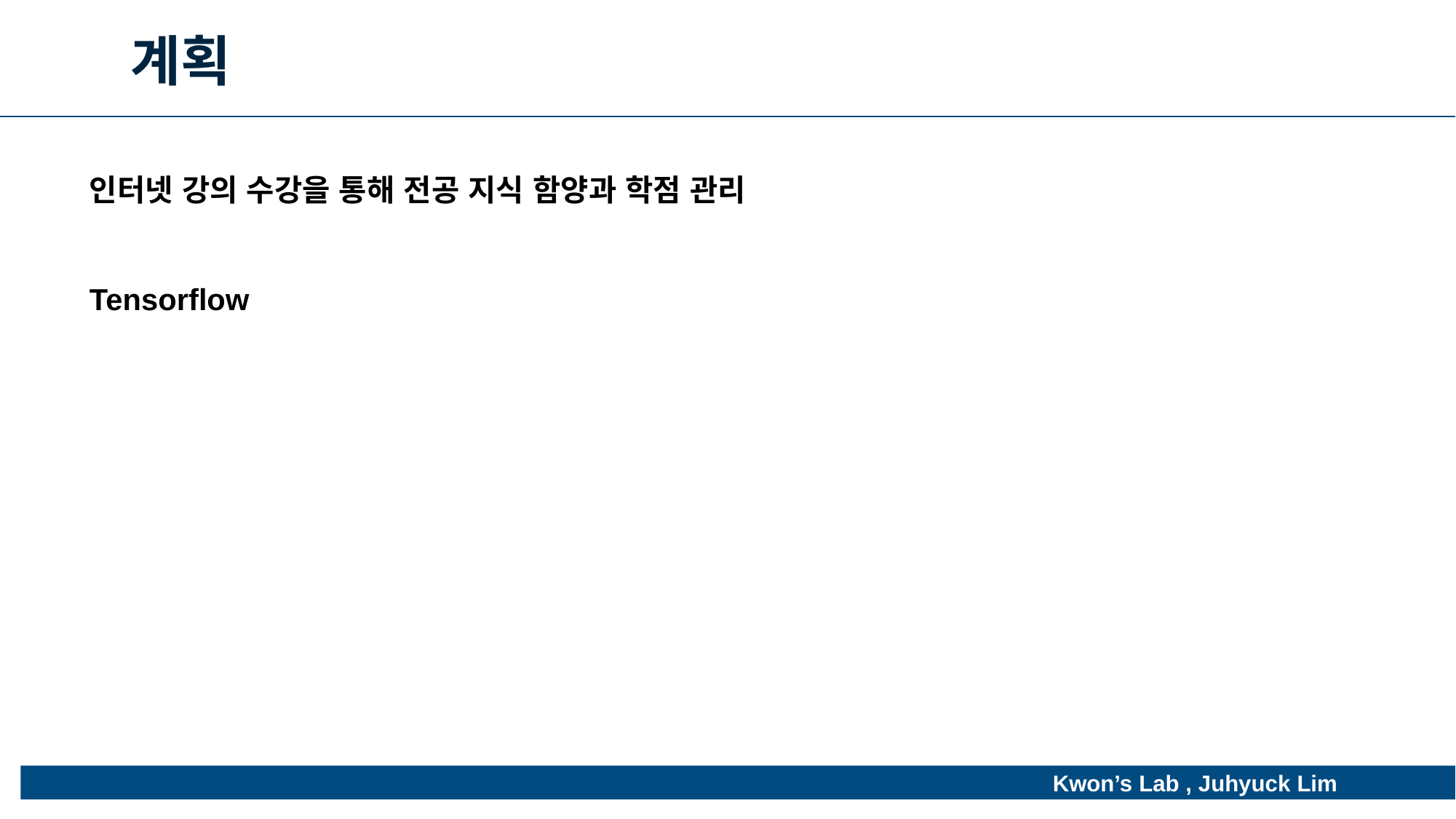

계획

인터넷 강의 수강을 통해 전공 지식 함양과 학점 관리

Tensorflow
Kwon’s Lab , Juhyuck Lim